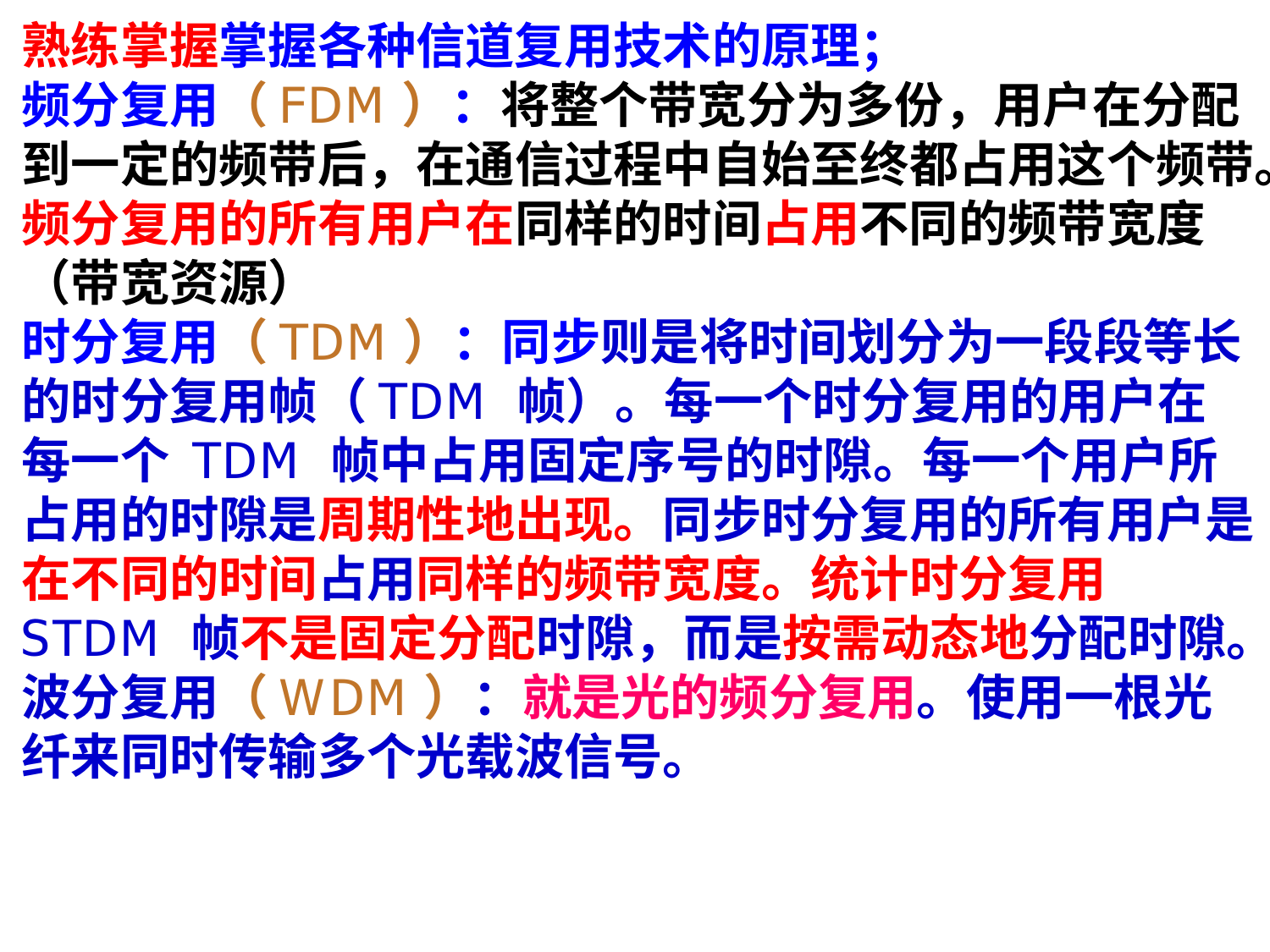

熟练掌握掌握各种信道复用技术的原理；
频分复用（FDM）：将整个带宽分为多份，用户在分配到一定的频带后，在通信过程中自始至终都占用这个频带。频分复用的所有用户在同样的时间占用不同的频带宽度（带宽资源）
时分复用（TDM）：同步则是将时间划分为一段段等长的时分复用帧（TDM 帧）。每一个时分复用的用户在每一个 TDM 帧中占用固定序号的时隙。每一个用户所占用的时隙是周期性地出现。同步时分复用的所有用户是在不同的时间占用同样的频带宽度。统计时分复用STDM 帧不是固定分配时隙，而是按需动态地分配时隙。
波分复用（WDM）：就是光的频分复用。使用一根光纤来同时传输多个光载波信号。